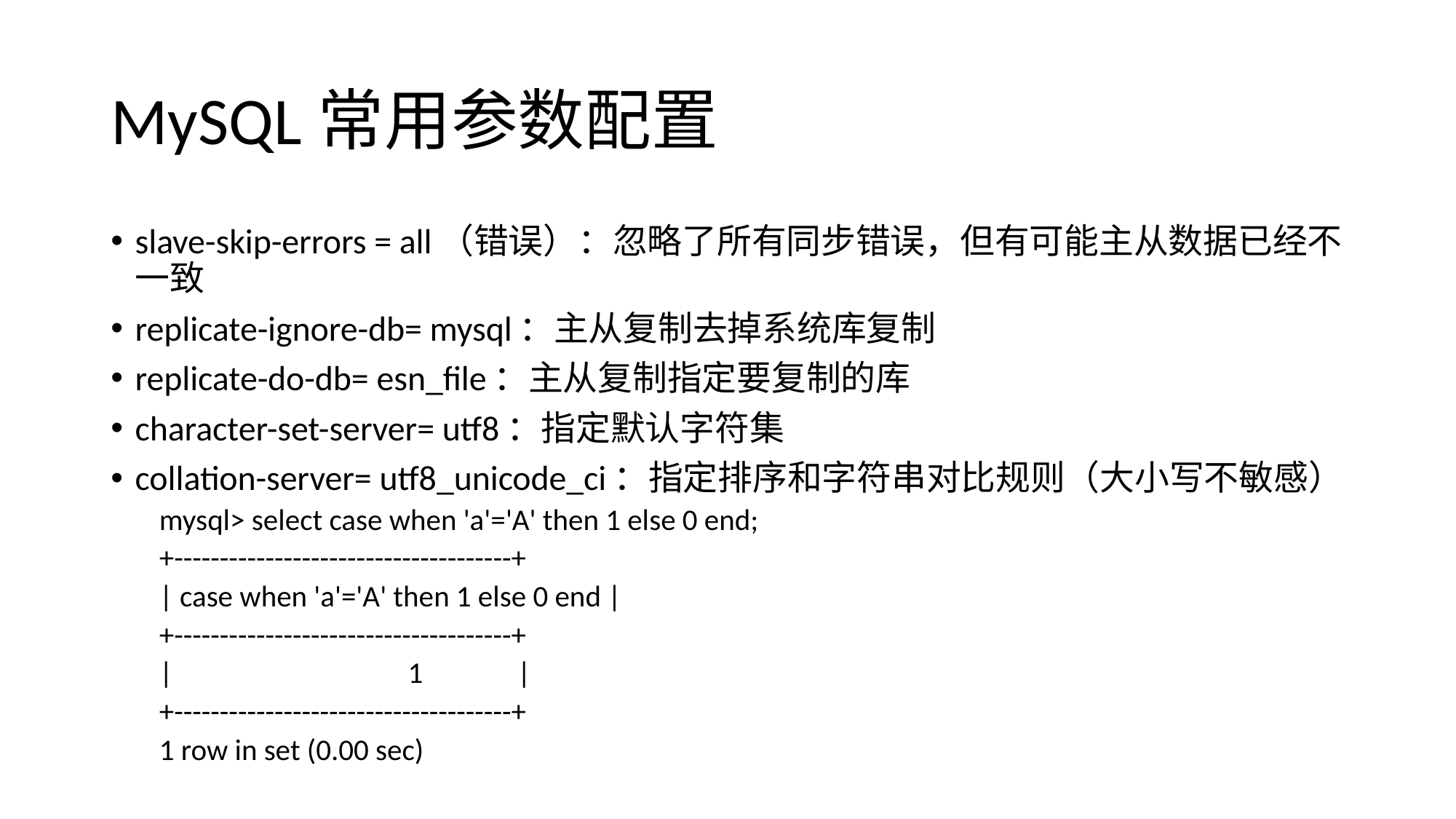

# MySQL常用参数配置
slave-skip-errors = all（错误）：忽略了所有同步错误，但有可能主从数据已经不一致
replicate-ignore-db= mysql：主从复制去掉系统库复制
replicate-do-db= esn_file：主从复制指定要复制的库
character-set-server= utf8：指定默认字符集
collation-server= utf8_unicode_ci：指定排序和字符串对比规则（大小写不敏感）
mysql> select case when 'a'='A' then 1 else 0 end;
+-------------------------------------+
| case when 'a'='A' then 1 else 0 end |
+-------------------------------------+
|                                   1 	|
+-------------------------------------+
1 row in set (0.00 sec)